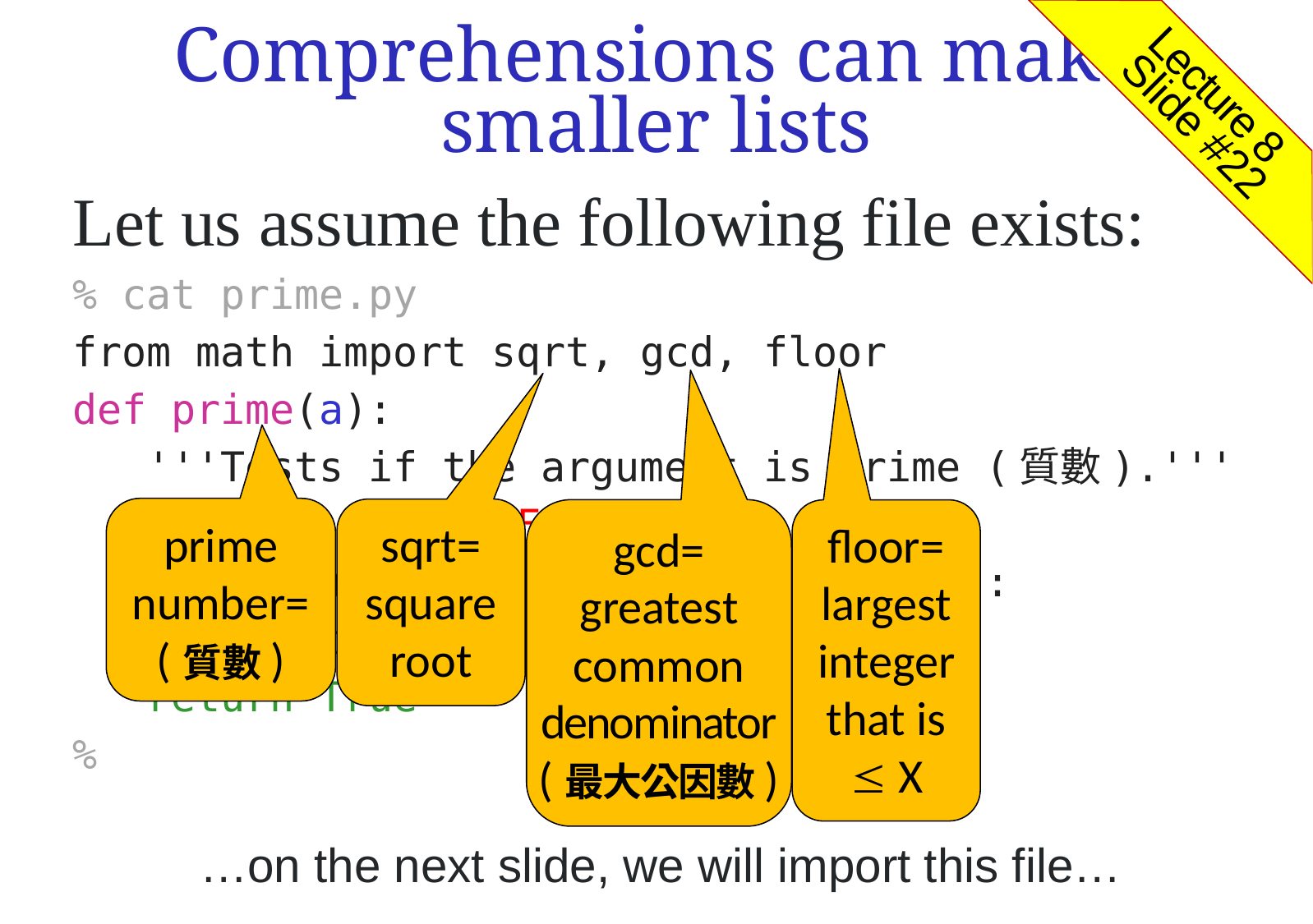

# Comprehensions can make
Lecture 8
 Slide #22
smaller lists
Let us assume the following file exists:
% cat prime.py
from math import sqrt, gcd, floor
def prime(a):
   '''Tests if the argument is prime (質數).'''
   if a<2: return False
   for i in range(2,floor(sqrt(a))+1):
      if gcd(i,a)>1: return False
   return True
%

…on the next slide, we will import this file…
prime number=
(質數)
sqrt=
square
root

gcd=
greatest
common
denominator
(最大公因數)
floor=
largest integer that is
≤ X